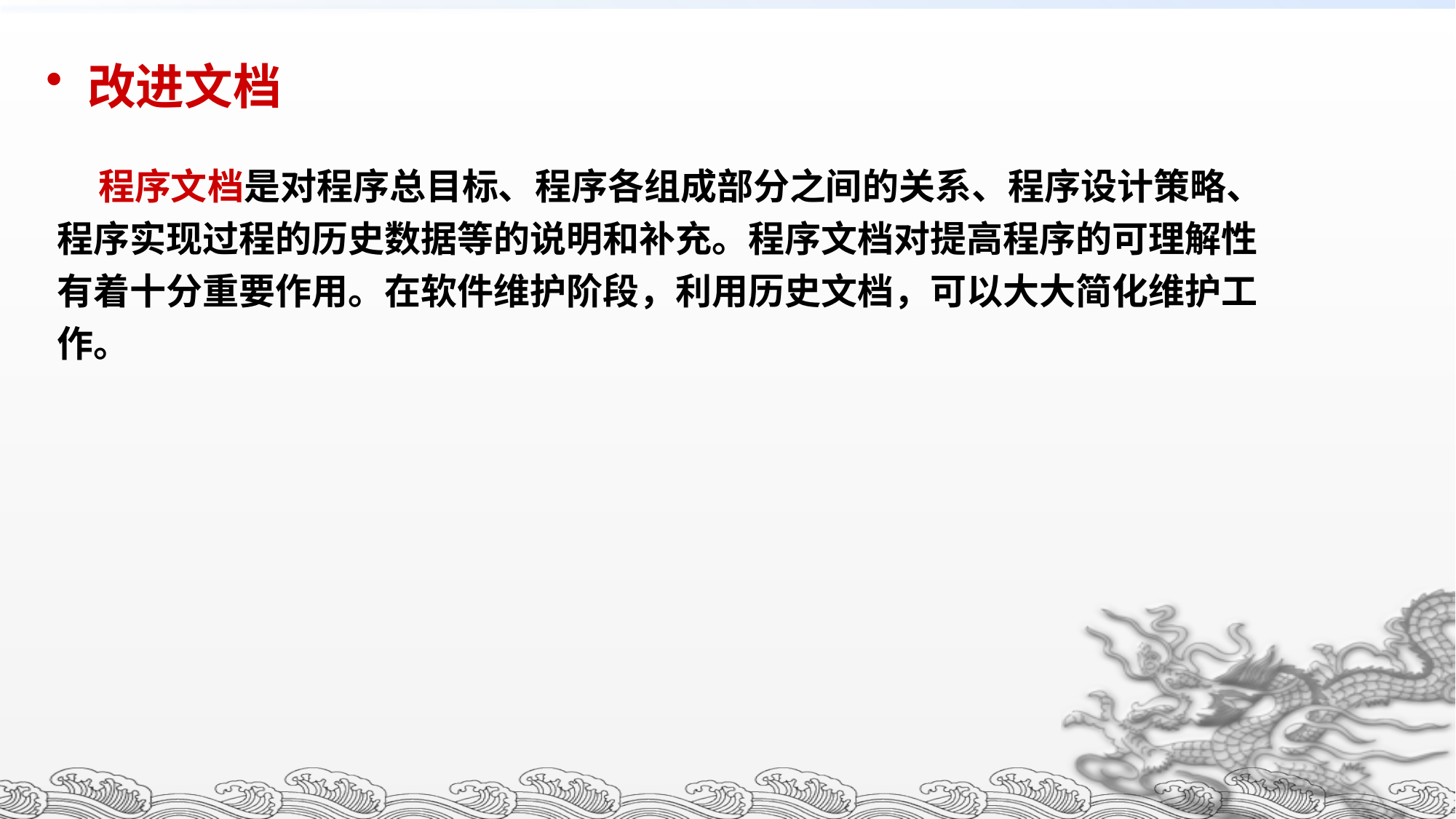

改进文档
    程序文档是对程序总目标、程序各组成部分之间的关系、程序设计策略、程序实现过程的历史数据等的说明和补充。程序文档对提高程序的可理解性有着十分重要作用。在软件维护阶段，利用历史文档，可以大大简化维护工作。